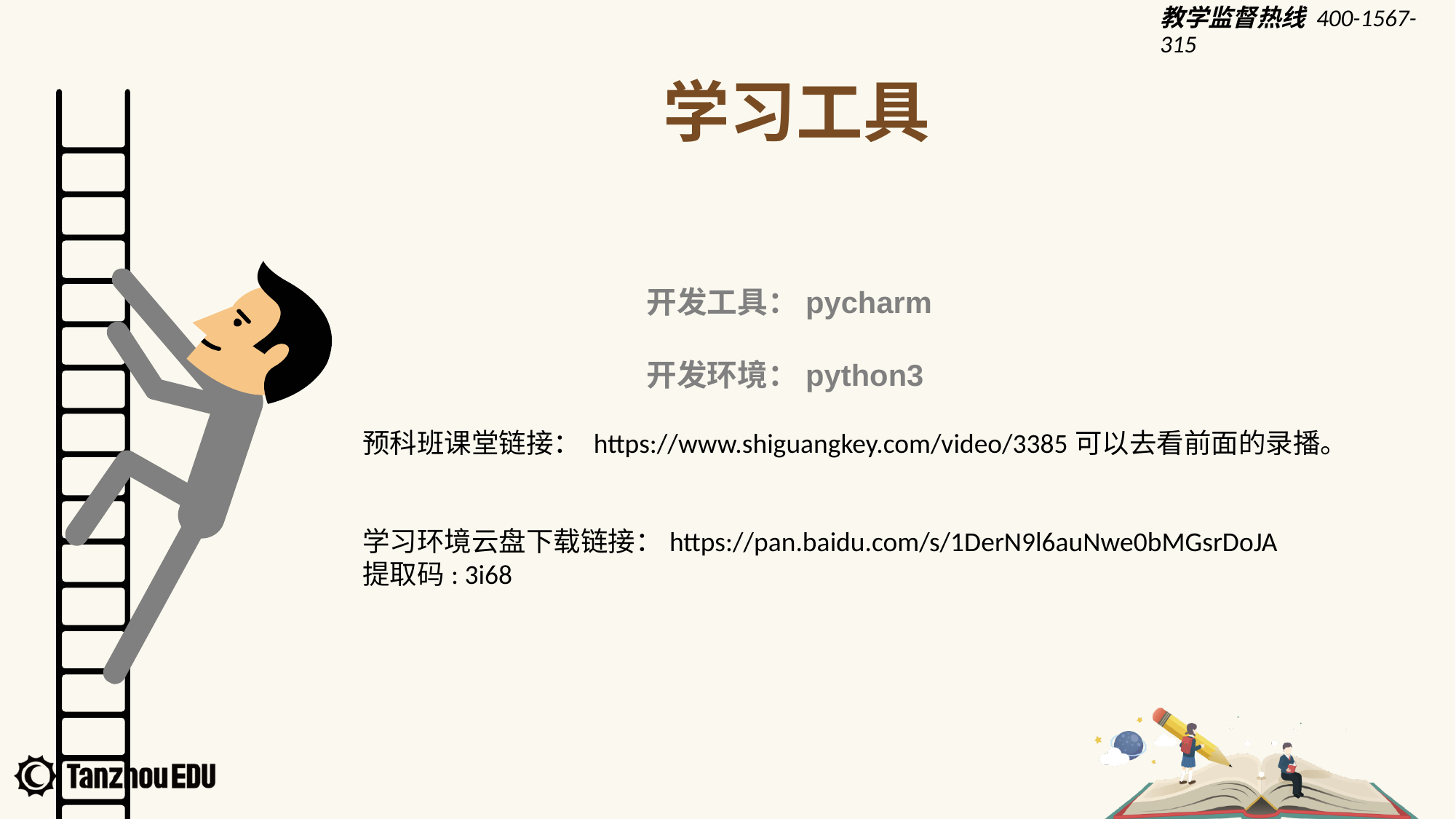

学习工具

​	开发工具：pycharm

	开发环境：python3

预科班课堂链接： https://www.shiguangkey.com/video/3385可以去看前面的录播。

学习环境云盘下载链接：https://pan.baidu.com/s/1DerN9l6auNwe0bMGsrDoJA
提取码: 3i68